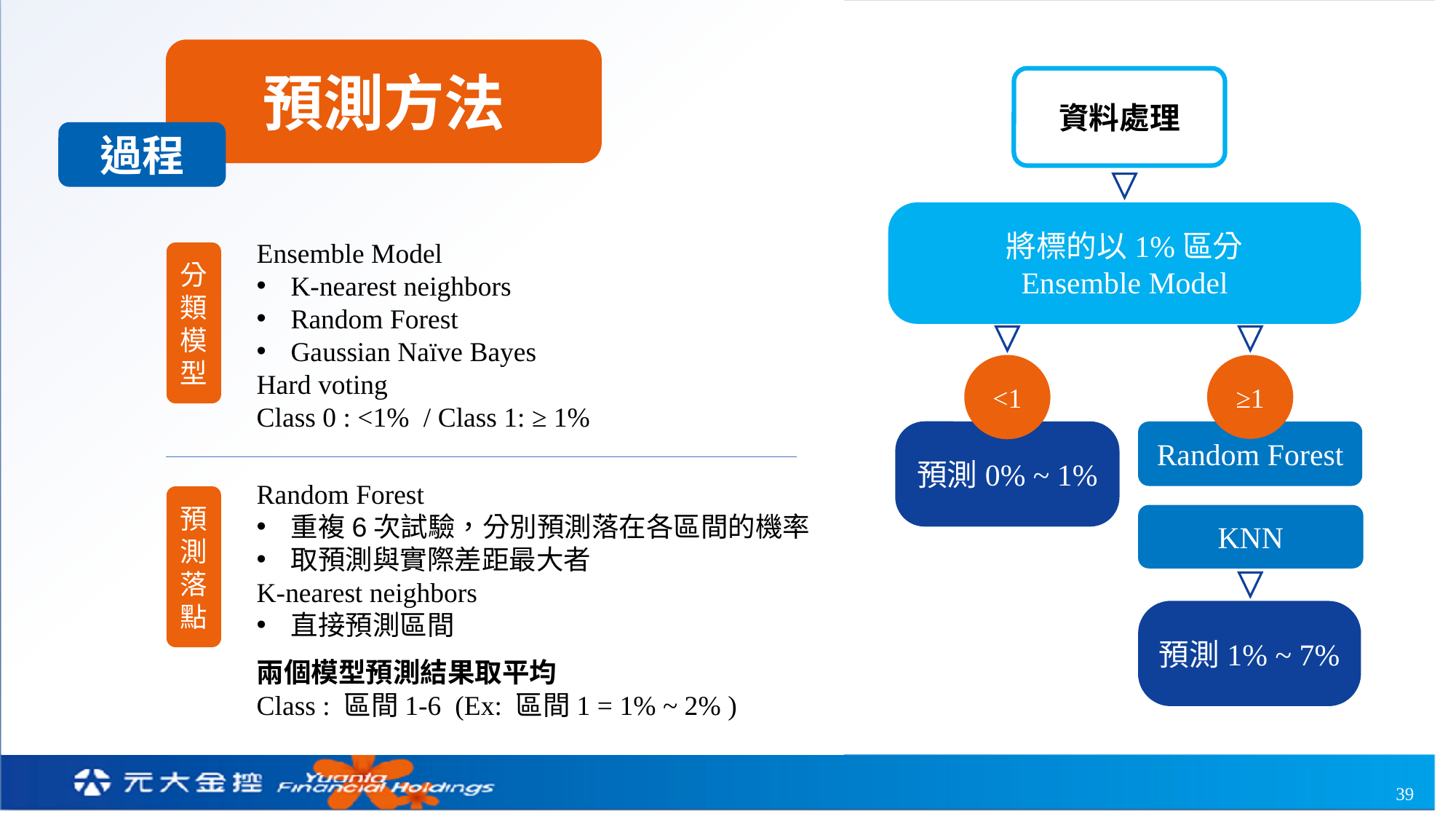

預測方法
過程
資料處理
將標的以1%區分
Ensemble Model
<1
≥1
預測0% ~ 1%
Random Forest
KNN

預測1% ~ 7%

Ensemble Model
K-nearest neighbors
Random Forest
Gaussian Naïve Bayes
Hard voting
Class 0 : <1%  / Class 1: ≥ 1%

分類模型

Random Forest
重複6次試驗，分別預測落在各區間的機率
取預測與實際差距最大者
K-nearest neighbors
直接預測區間

兩個模型預測結果取平均
Class : 區間1-6  (Ex: 區間1 = 1% ~ 2% )
預測落點
39